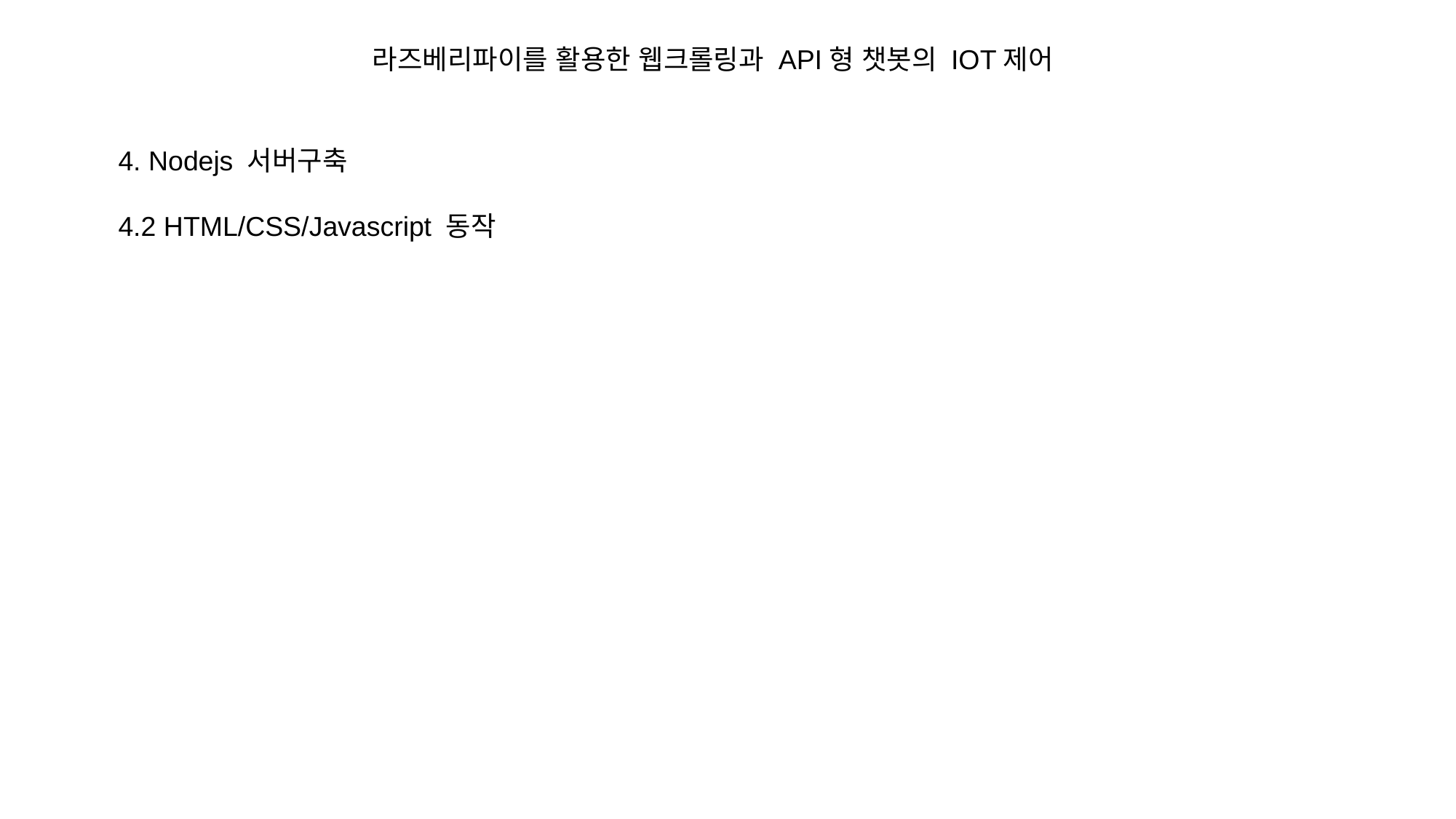

라즈베리파이를 활용한 웹크롤링과 API형 챗봇의 IOT제어
4. Nodejs 서버구축

4.2 HTML/CSS/Javascript 동작